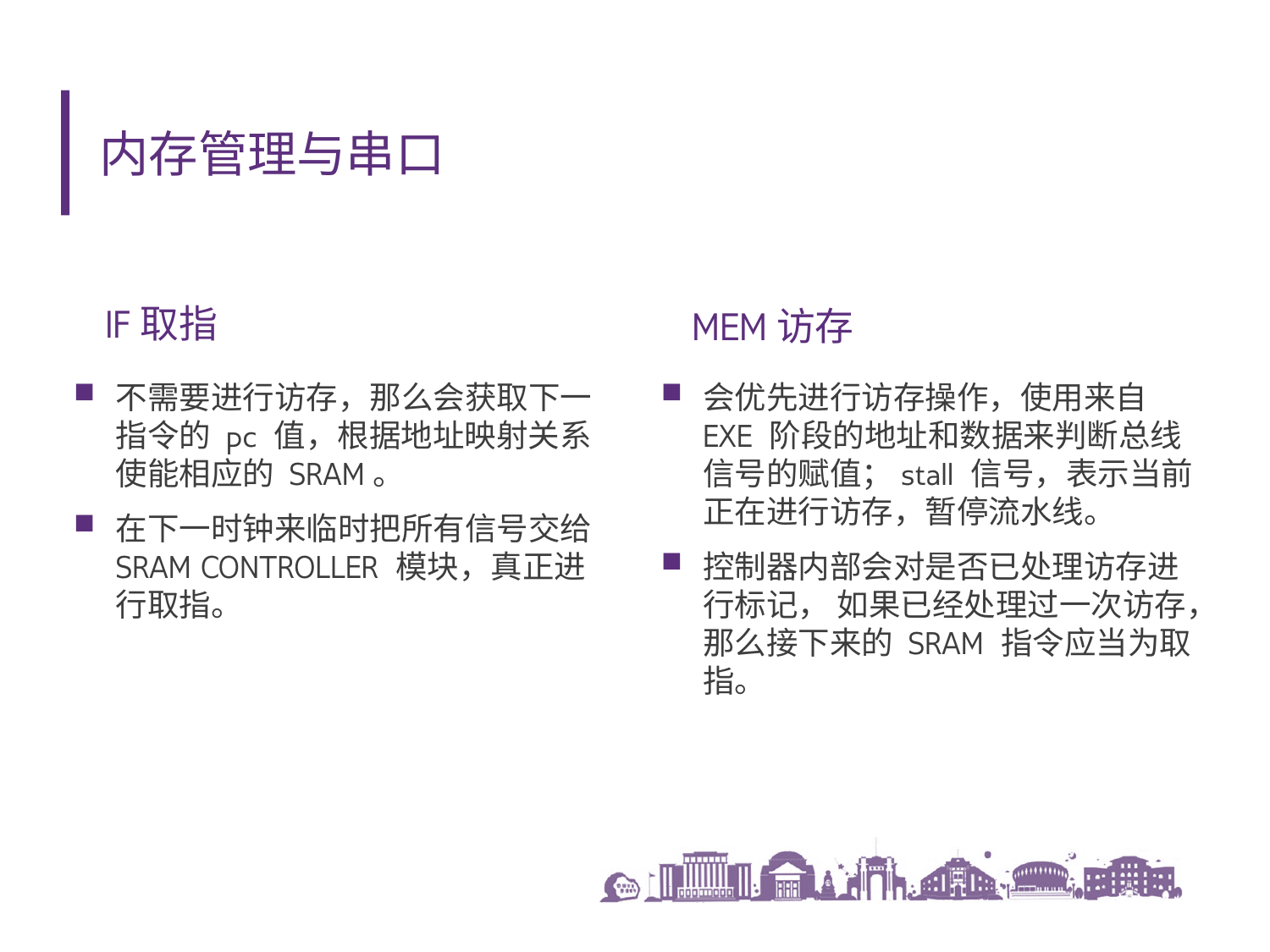

# 内存管理与串口
IF取指
MEM访存
不需要进行访存，那么会获取下一指令的 pc 值，根据地址映射关系使能相应的 SRAM。
在下一时钟来临时把所有信号交给 SRAM CONTROLLER 模块，真正进行取指。
会优先进行访存操作，使用来自 EXE 阶段的地址和数据来判断总线信号的赋值；stall 信号，表示当前正在进行访存，暂停流水线。
控制器内部会对是否已处理访存进行标记， 如果已经处理过一次访存，那么接下来的 SRAM 指令应当为取指。